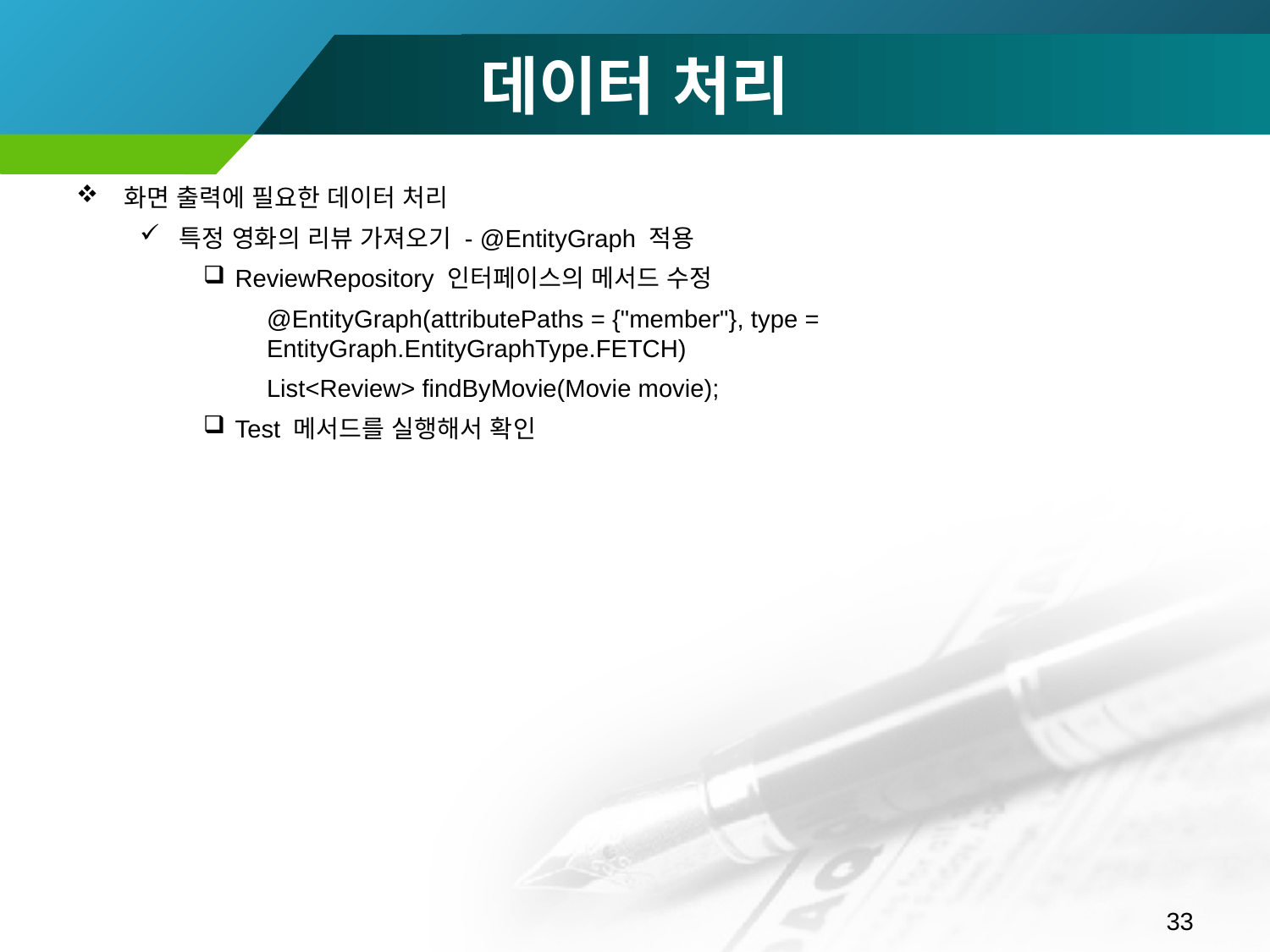

# 데이터 처리
화면 출력에 필요한 데이터 처리
특정 영화의 리뷰 가져오기 - @EntityGraph 적용
ReviewRepository 인터페이스의 메서드 수정
@EntityGraph(attributePaths = {"member"}, type = EntityGraph.EntityGraphType.FETCH)
List<Review> findByMovie(Movie movie);
Test 메서드를 실행해서 확인
33